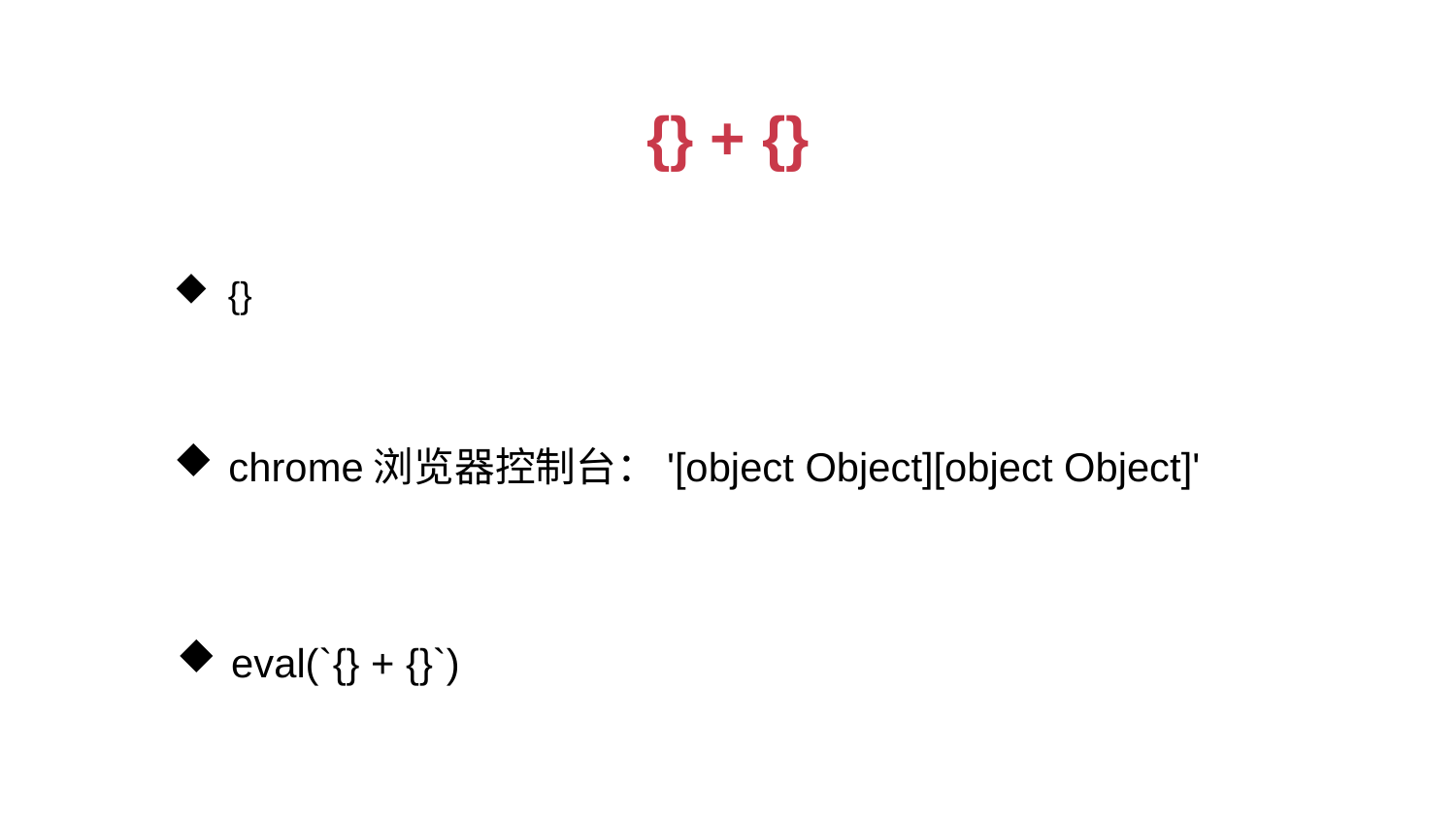

{} + {}
{}
chrome浏览器控制台：'[object Object][object Object]'
eval(`{} + {}`)